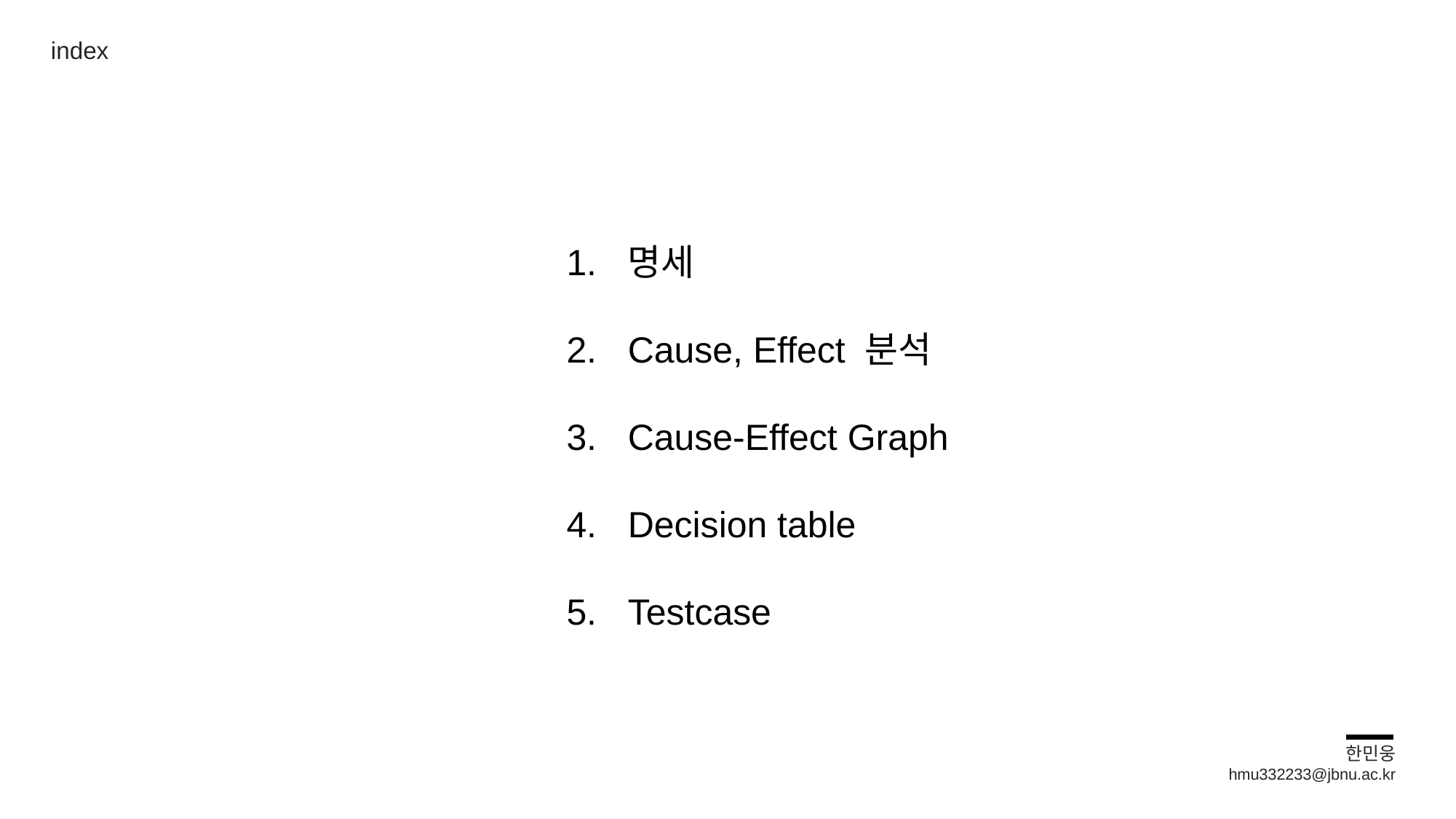

index
명세
Cause, Effect 분석
Cause-Effect Graph
Decision table
Testcase
한민웅
hmu332233@jbnu.ac.kr